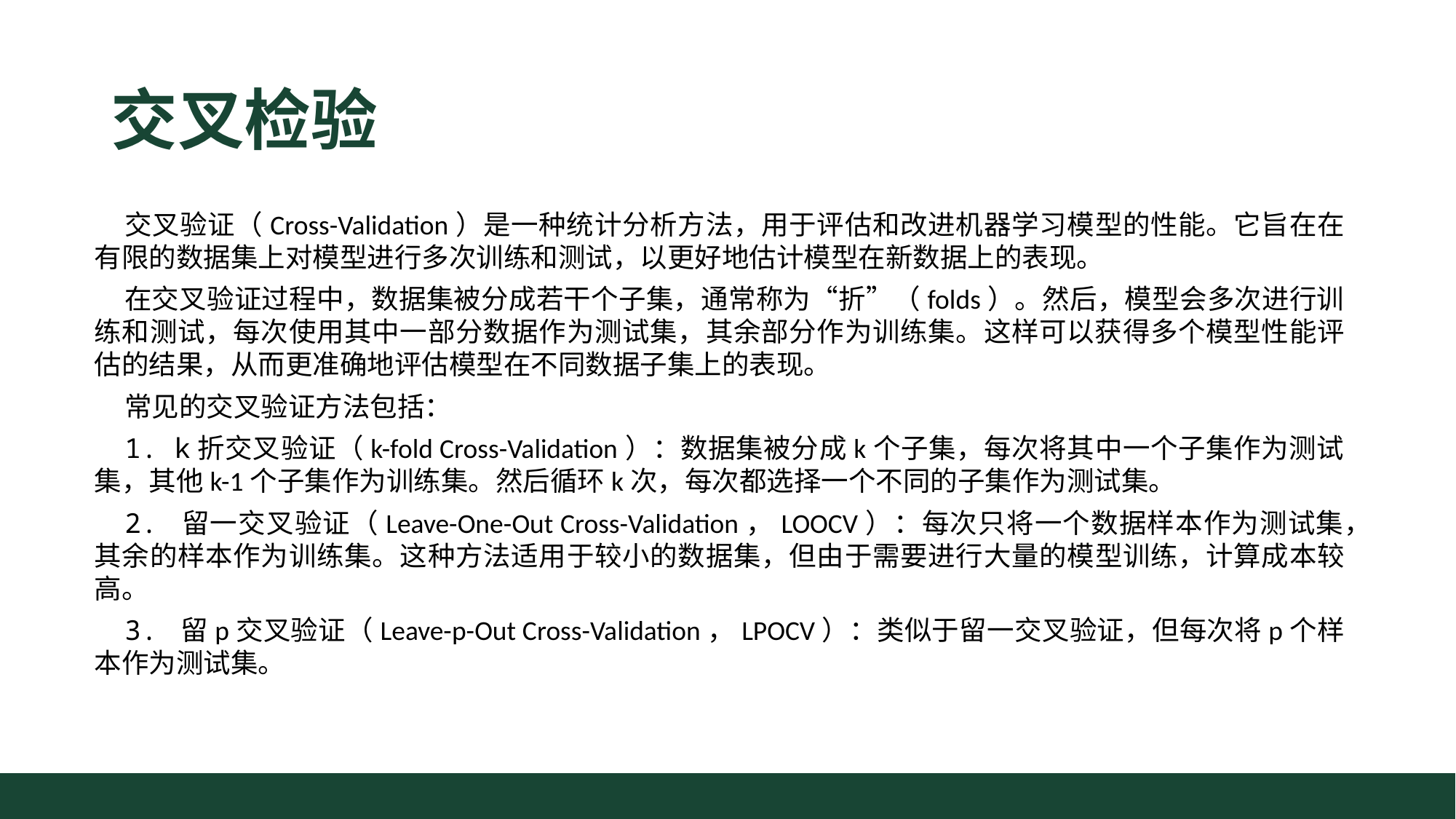

# 交叉检验
交叉验证（Cross-Validation）是一种统计分析方法，用于评估和改进机器学习模型的性能。它旨在在有限的数据集上对模型进行多次训练和测试，以更好地估计模型在新数据上的表现。
在交叉验证过程中，数据集被分成若干个子集，通常称为“折”（folds）。然后，模型会多次进行训练和测试，每次使用其中一部分数据作为测试集，其余部分作为训练集。这样可以获得多个模型性能评估的结果，从而更准确地评估模型在不同数据子集上的表现。
常见的交叉验证方法包括：
1. k折交叉验证（k-fold Cross-Validation）：数据集被分成k个子集，每次将其中一个子集作为测试集，其他k-1个子集作为训练集。然后循环k次，每次都选择一个不同的子集作为测试集。
2. 留一交叉验证（Leave-One-Out Cross-Validation，LOOCV）：每次只将一个数据样本作为测试集，其余的样本作为训练集。这种方法适用于较小的数据集，但由于需要进行大量的模型训练，计算成本较高。
3. 留p交叉验证（Leave-p-Out Cross-Validation，LPOCV）：类似于留一交叉验证，但每次将p个样本作为测试集。